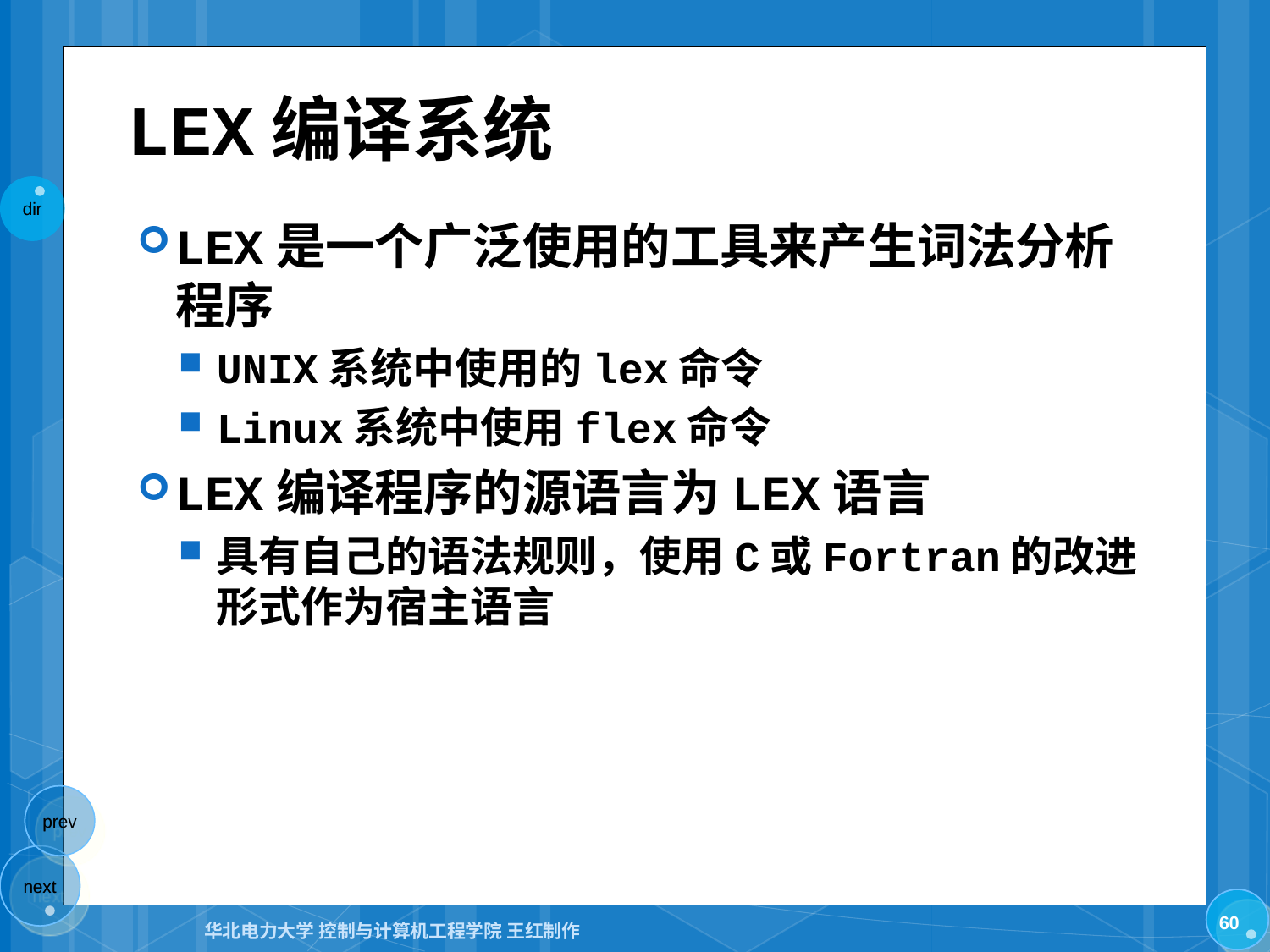

# LEX编译系统
LEX是一个广泛使用的工具来产生词法分析程序
UNIX系统中使用的lex命令
Linux系统中使用flex命令
LEX编译程序的源语言为LEX语言
具有自己的语法规则，使用C或Fortran的改进形式作为宿主语言
60
华北电力大学 控制与计算机工程学院 王红制作